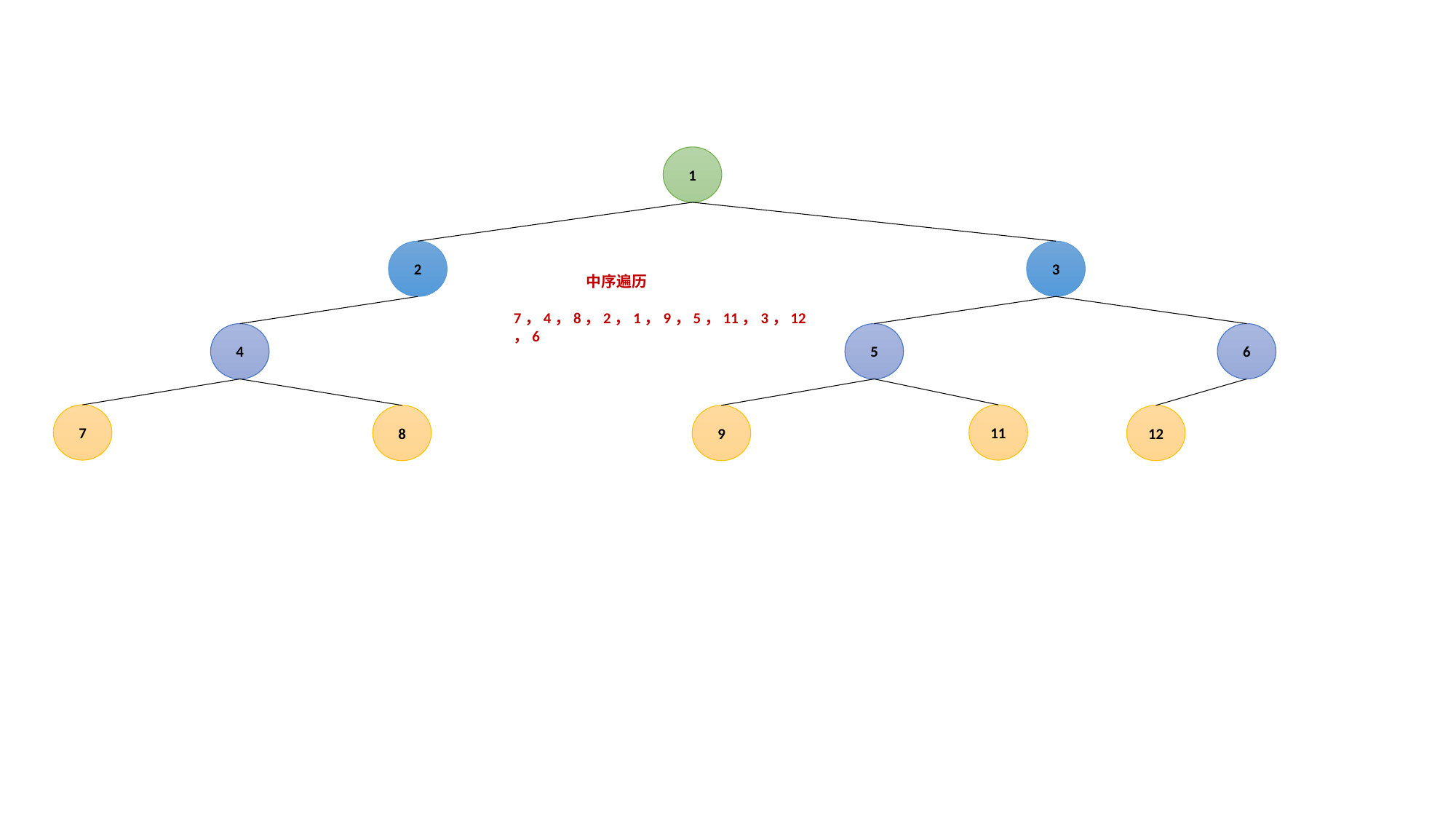

1
2
3
                    中序遍历
 7，4，8，2，1，9，5，11，3，12，6
4
5
6
7
11
8
9
12